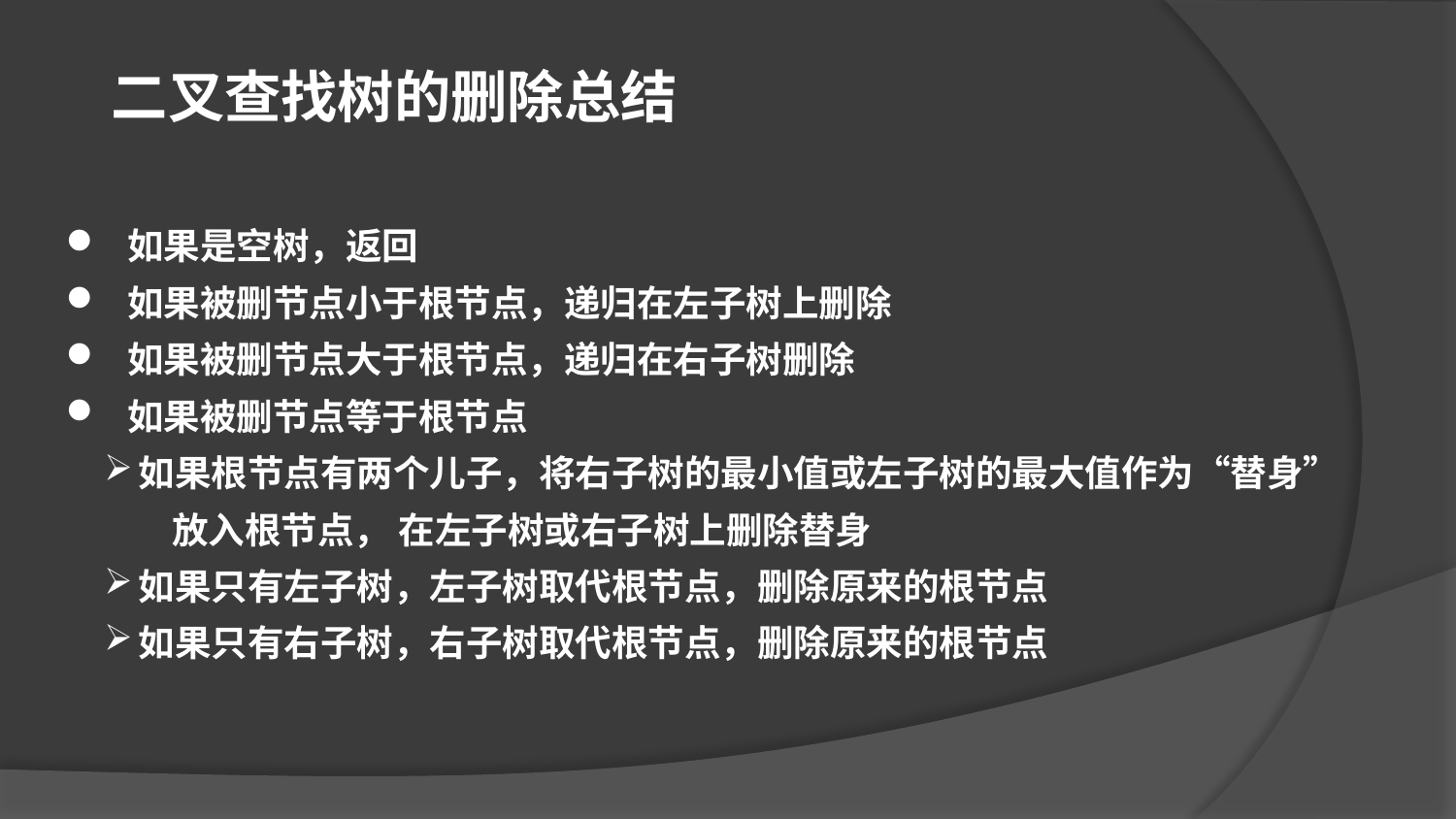

二叉查找树的删除总结
  如果是空树，返回
  如果被删节点小于根节点，递归在左子树上删除
  如果被删节点大于根节点，递归在右子树删除
  如果被删节点等于根节点
如果根节点有两个儿子，将右子树的最小值或左子树的最大值作为“替身”
   放入根节点， 在左子树或右子树上删除替身
如果只有左子树，左子树取代根节点，删除原来的根节点
如果只有右子树，右子树取代根节点，删除原来的根节点